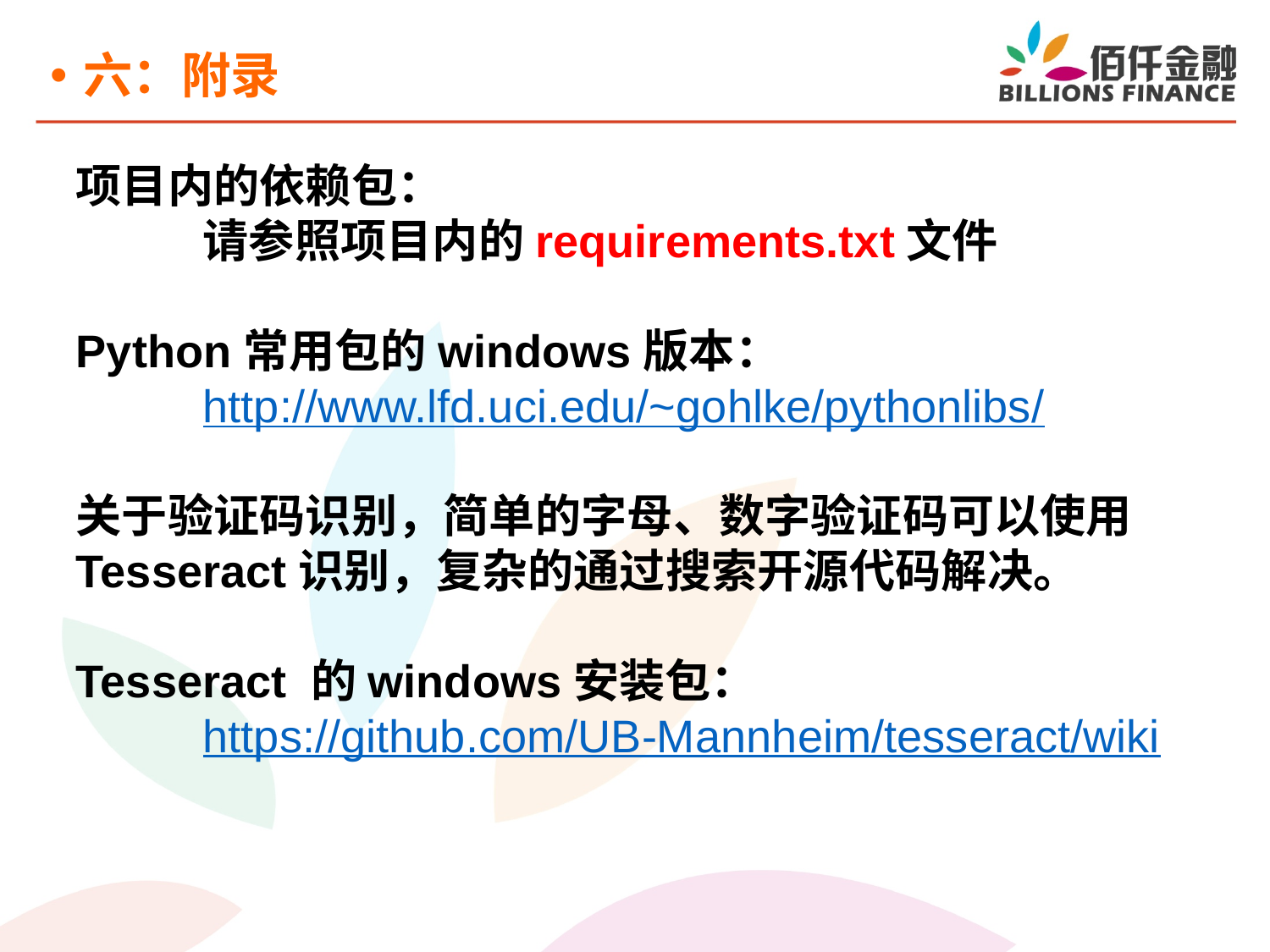

六：附录
项目内的依赖包：
	请参照项目内的requirements.txt文件

Python常用包的windows版本：
	http://www.lfd.uci.edu/~gohlke/pythonlibs/

关于验证码识别，简单的字母、数字验证码可以使用Tesseract识别，复杂的通过搜索开源代码解决。

Tesseract 的windows安装包：
	https://github.com/UB-Mannheim/tesseract/wiki